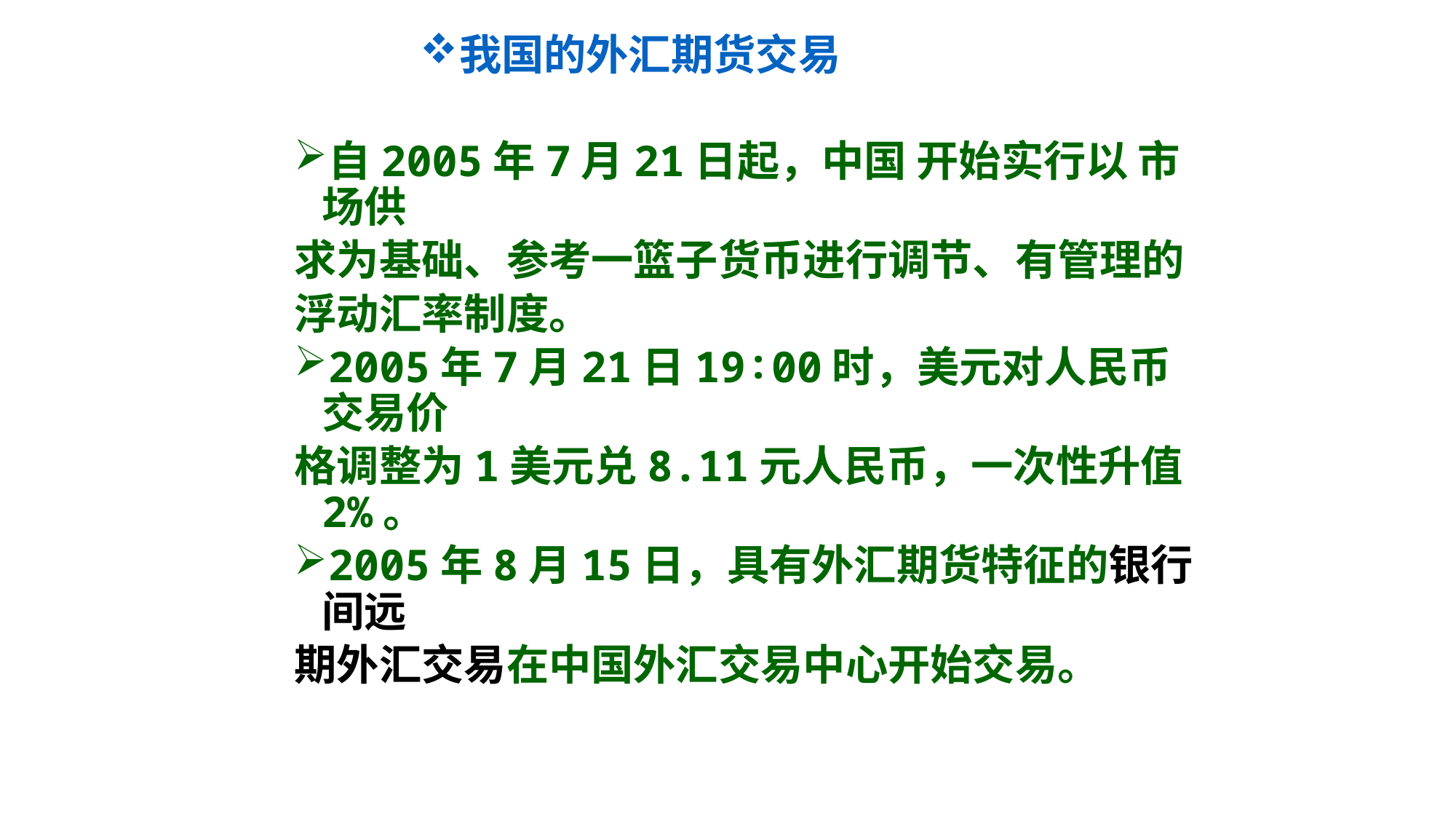

我国的外汇期货交易
自2005年7月21日起，中国 开始实行以 市场供
求为基础、参考一篮子货币进行调节、有管理的
浮动汇率制度。
2005年7月21日19∶00时，美元对人民币交易价
格调整为1美元兑8.11元人民币，一次性升值2%。
2005年8月15日，具有外汇期货特征的银行间远
期外汇交易在中国外汇交易中心开始交易。